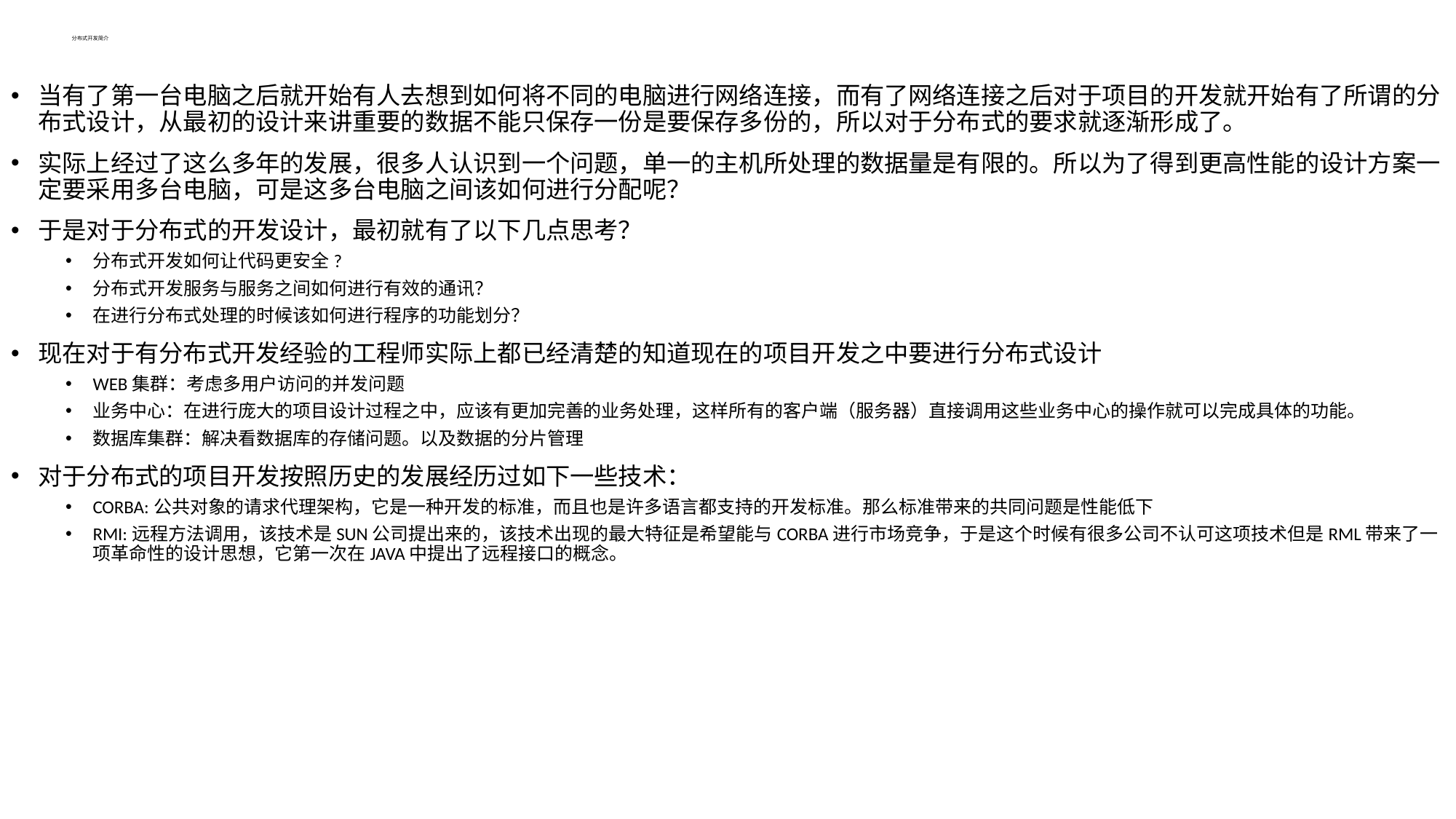

# 分布式开发简介
当有了第一台电脑之后就开始有人去想到如何将不同的电脑进行网络连接，而有了网络连接之后对于项目的开发就开始有了所谓的分布式设计，从最初的设计来讲重要的数据不能只保存一份是要保存多份的，所以对于分布式的要求就逐渐形成了。
实际上经过了这么多年的发展，很多人认识到一个问题，单一的主机所处理的数据量是有限的。所以为了得到更高性能的设计方案一定要采用多台电脑，可是这多台电脑之间该如何进行分配呢？
于是对于分布式的开发设计，最初就有了以下几点思考？
分布式开发如何让代码更安全?
分布式开发服务与服务之间如何进行有效的通讯？
在进行分布式处理的时候该如何进行程序的功能划分？
现在对于有分布式开发经验的工程师实际上都已经清楚的知道现在的项目开发之中要进行分布式设计
WEB集群：考虑多用户访问的并发问题
业务中心：在进行庞大的项目设计过程之中，应该有更加完善的业务处理，这样所有的客户端（服务器）直接调用这些业务中心的操作就可以完成具体的功能。
数据库集群：解决看数据库的存储问题。以及数据的分片管理
对于分布式的项目开发按照历史的发展经历过如下一些技术：
CORBA:公共对象的请求代理架构，它是一种开发的标准，而且也是许多语言都支持的开发标准。那么标准带来的共同问题是性能低下
RMI:远程方法调用，该技术是SUN公司提出来的，该技术出现的最大特征是希望能与CORBA进行市场竞争，于是这个时候有很多公司不认可这项技术但是RML带来了一项革命性的设计思想，它第一次在JAVA中提出了远程接口的概念。